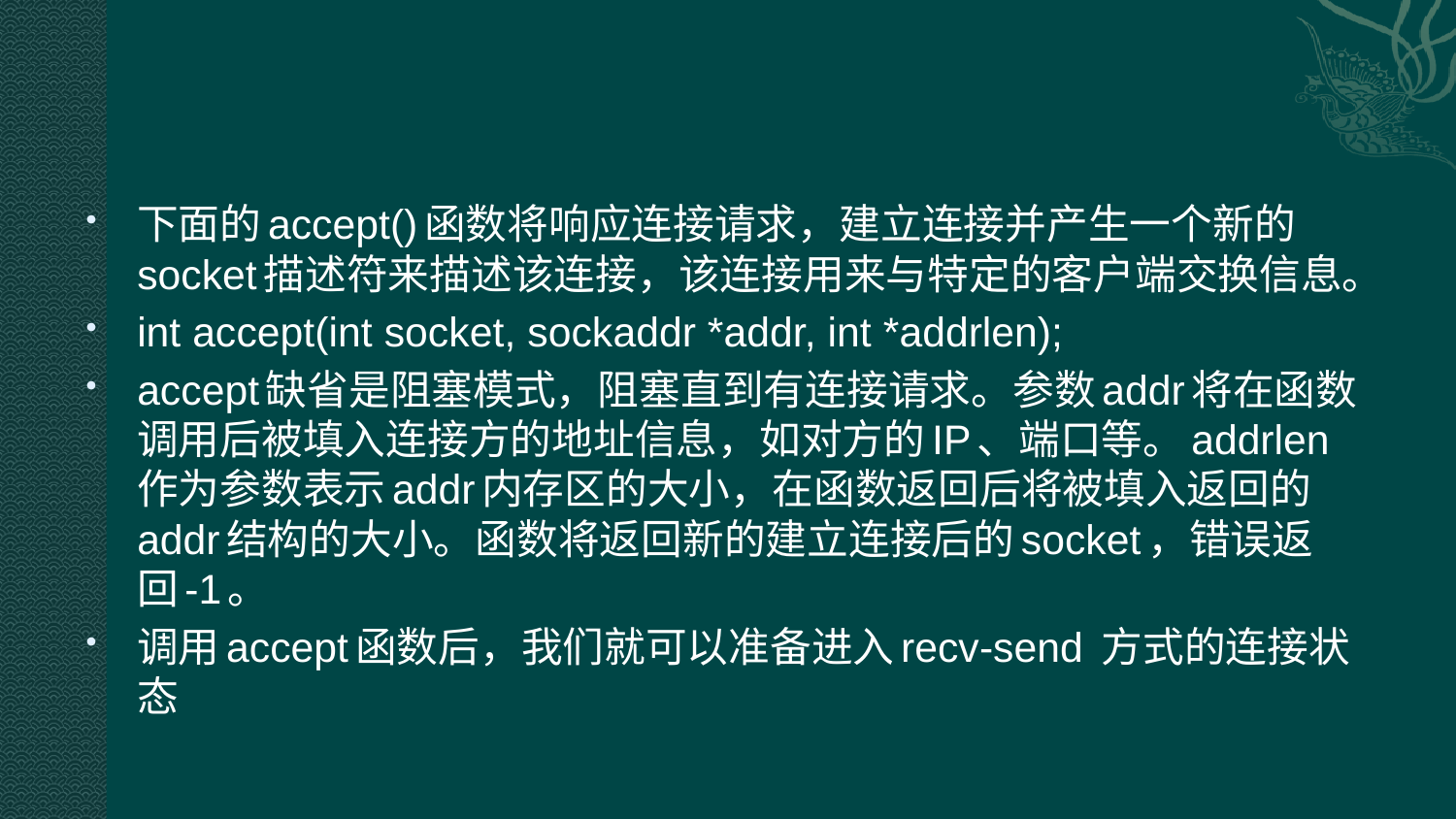

#
下面的accept()函数将响应连接请求，建立连接并产生一个新的socket描述符来描述该连接，该连接用来与特定的客户端交换信息。
int accept(int socket, sockaddr *addr, int *addrlen);
accept缺省是阻塞模式，阻塞直到有连接请求。参数addr将在函数调用后被填入连接方的地址信息，如对方的IP、端口等。addrlen作为参数表示addr内存区的大小，在函数返回后将被填入返回的addr结构的大小。函数将返回新的建立连接后的socket，错误返回-1。
调用accept函数后，我们就可以准备进入recv-send 方式的连接状态